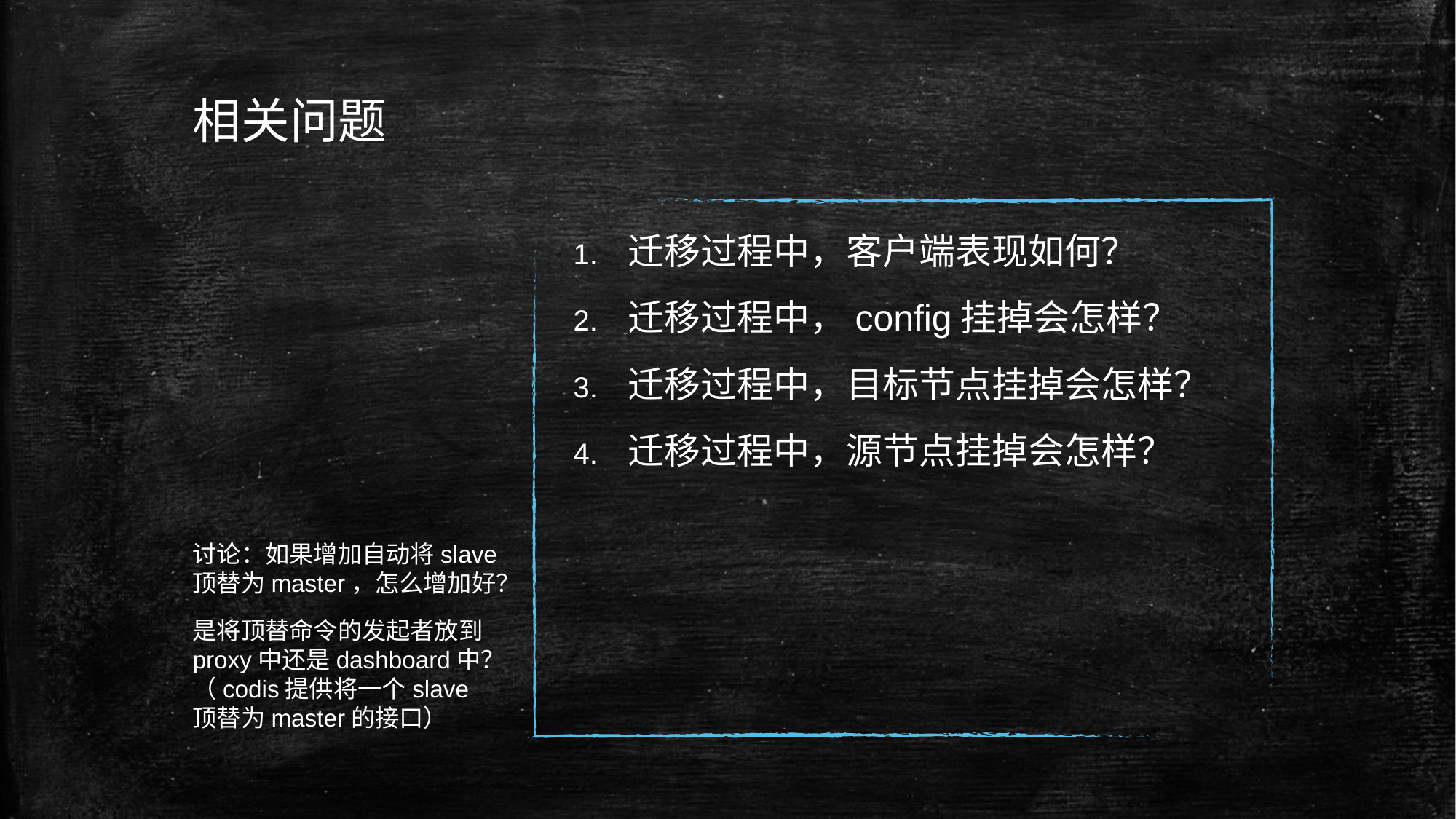

# 相关问题
迁移过程中，客户端表现如何？
迁移过程中，config挂掉会怎样？
迁移过程中，目标节点挂掉会怎样？
迁移过程中，源节点挂掉会怎样？
讨论：如果增加自动将slave顶替为master，怎么增加好？
是将顶替命令的发起者放到proxy中还是dashboard中？（codis提供将一个slave顶替为master的接口）